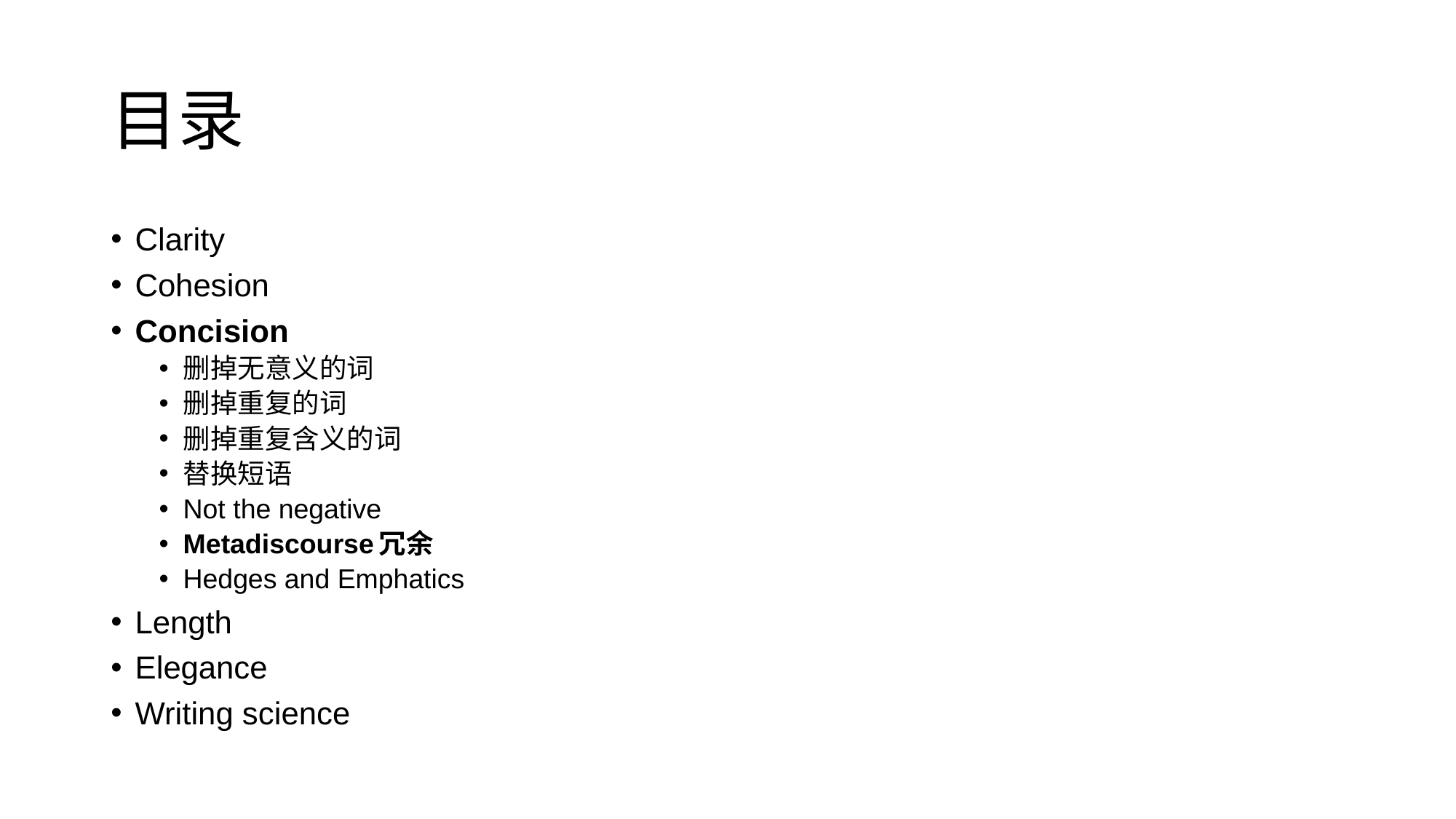

# 目录
Clarity
Cohesion
Concision
删掉无意义的词
删掉重复的词
删掉重复含义的词
替换短语
Not the negative
Metadiscourse冗余
Hedges and Emphatics
Length
Elegance
Writing science